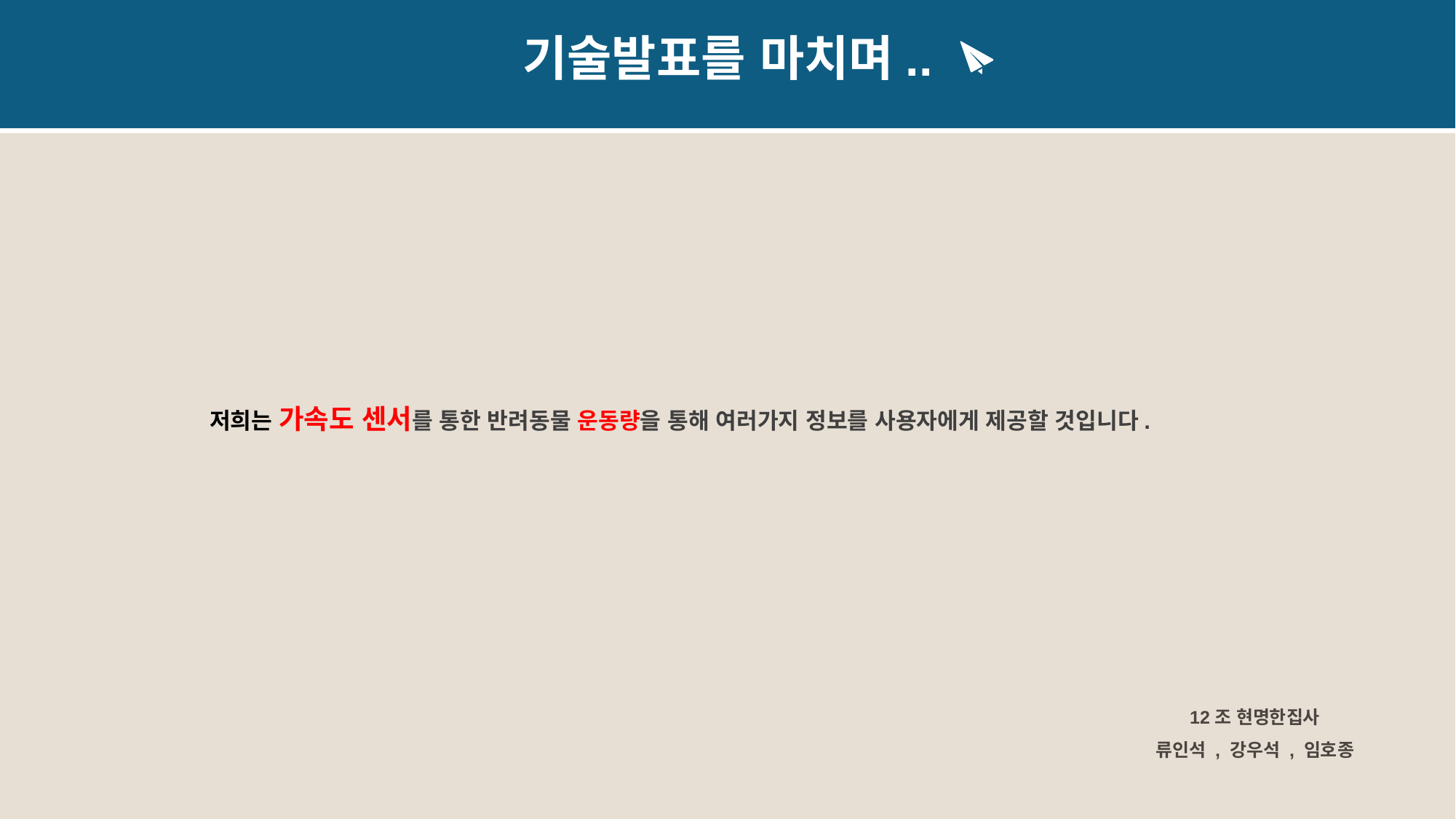

기술발표를 마치며..

저희는 가속도 센서를 통한 반려동물 운동량을 통해 여러가지 정보를 사용자에게 제공할 것입니다.

12조 현명한집사
류인석 , 강우석 , 임호종